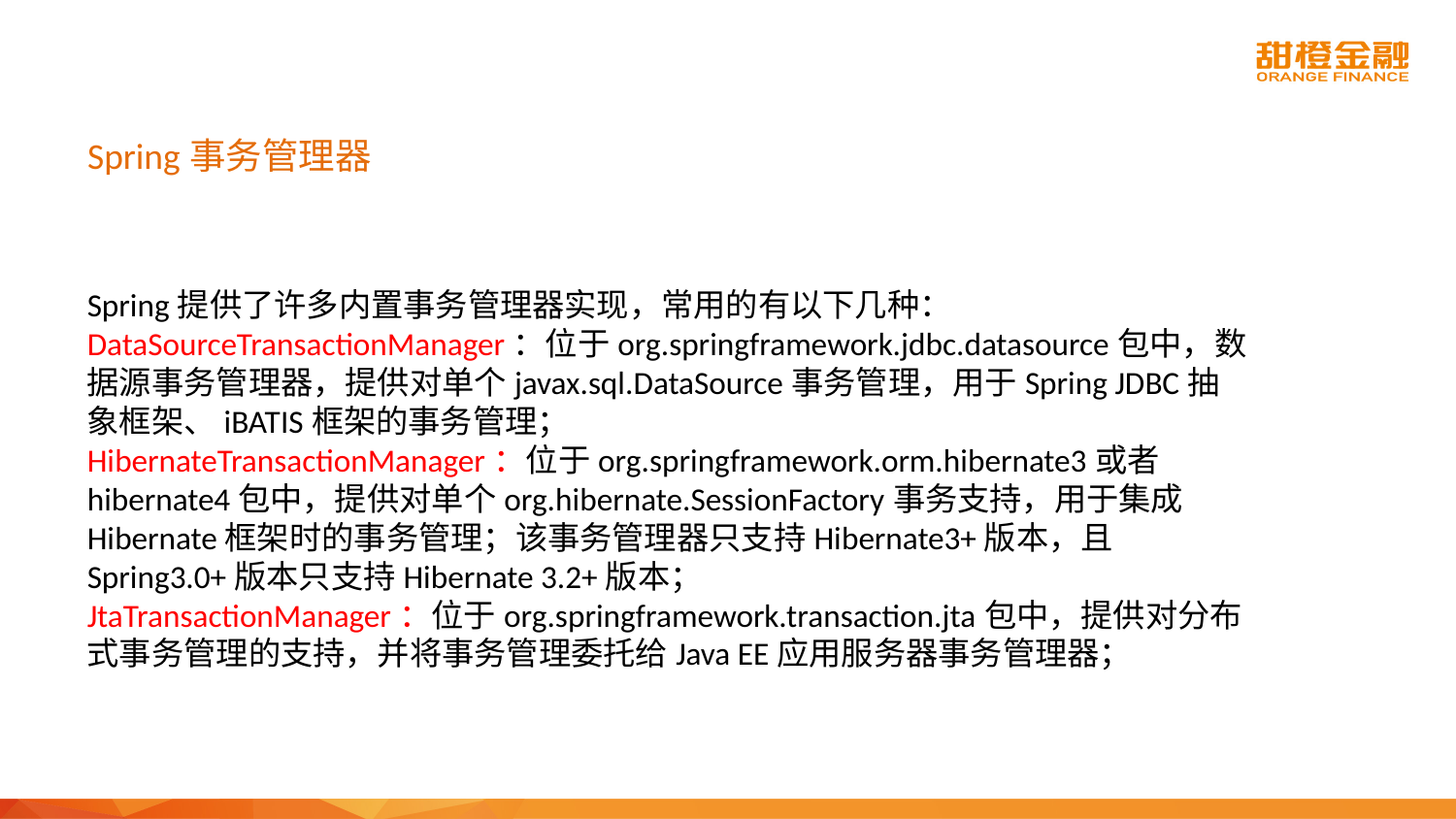

# Spring事务管理器
Spring提供了许多内置事务管理器实现，常用的有以下几种：
DataSourceTransactionManager：位于org.springframework.jdbc.datasource包中，数据源事务管理器，提供对单个javax.sql.DataSource事务管理，用于Spring JDBC抽象框架、iBATIS框架的事务管理；
HibernateTransactionManager：位于org.springframework.orm.hibernate3或者hibernate4包中，提供对单个org.hibernate.SessionFactory事务支持，用于集成Hibernate框架时的事务管理；该事务管理器只支持Hibernate3+版本，且Spring3.0+版本只支持Hibernate 3.2+版本；
JtaTransactionManager：位于org.springframework.transaction.jta包中，提供对分布式事务管理的支持，并将事务管理委托给Java EE应用服务器事务管理器；